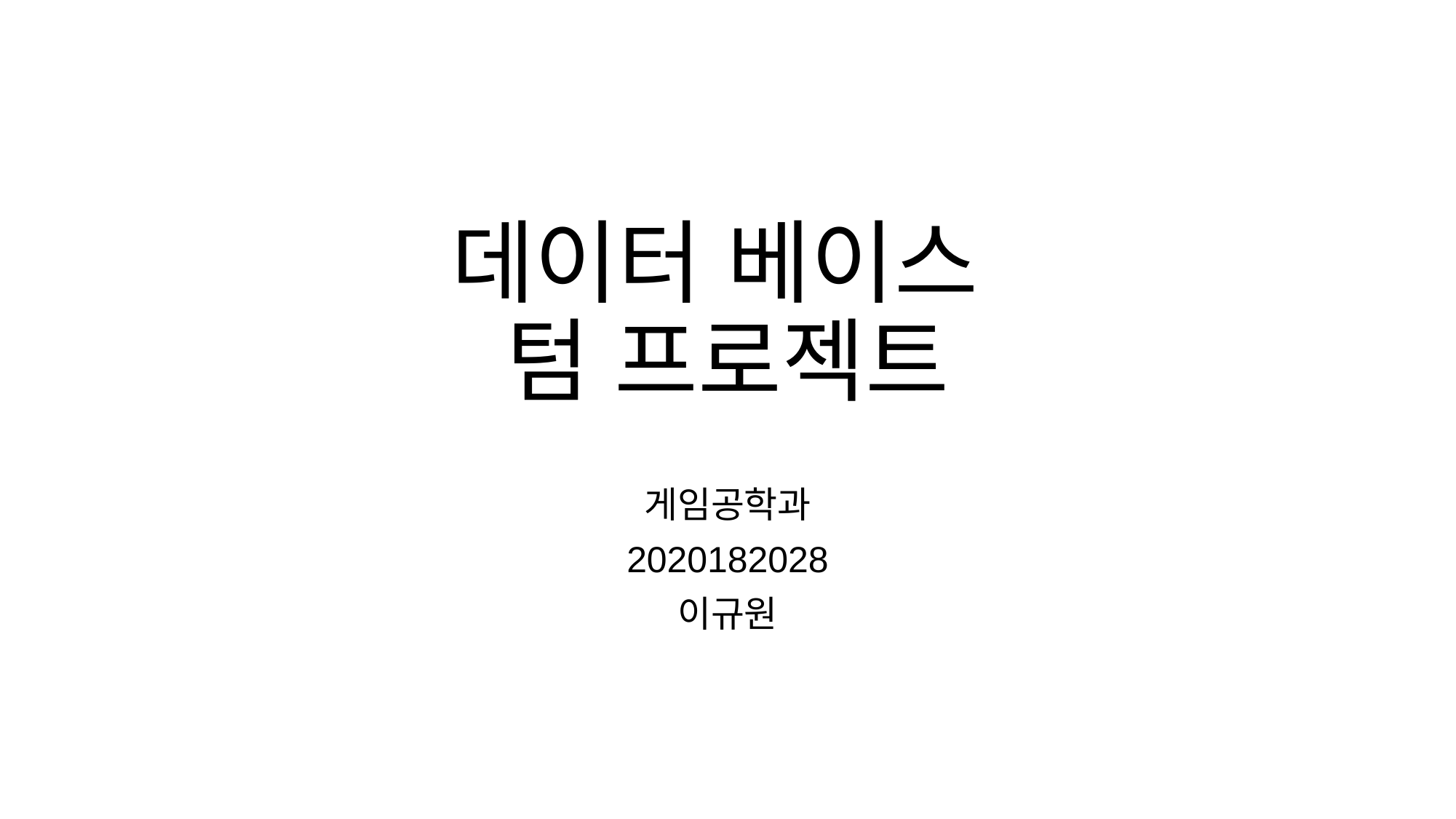

# 데이터 베이스 텀 프로젝트
게임공학과
2020182028
이규원